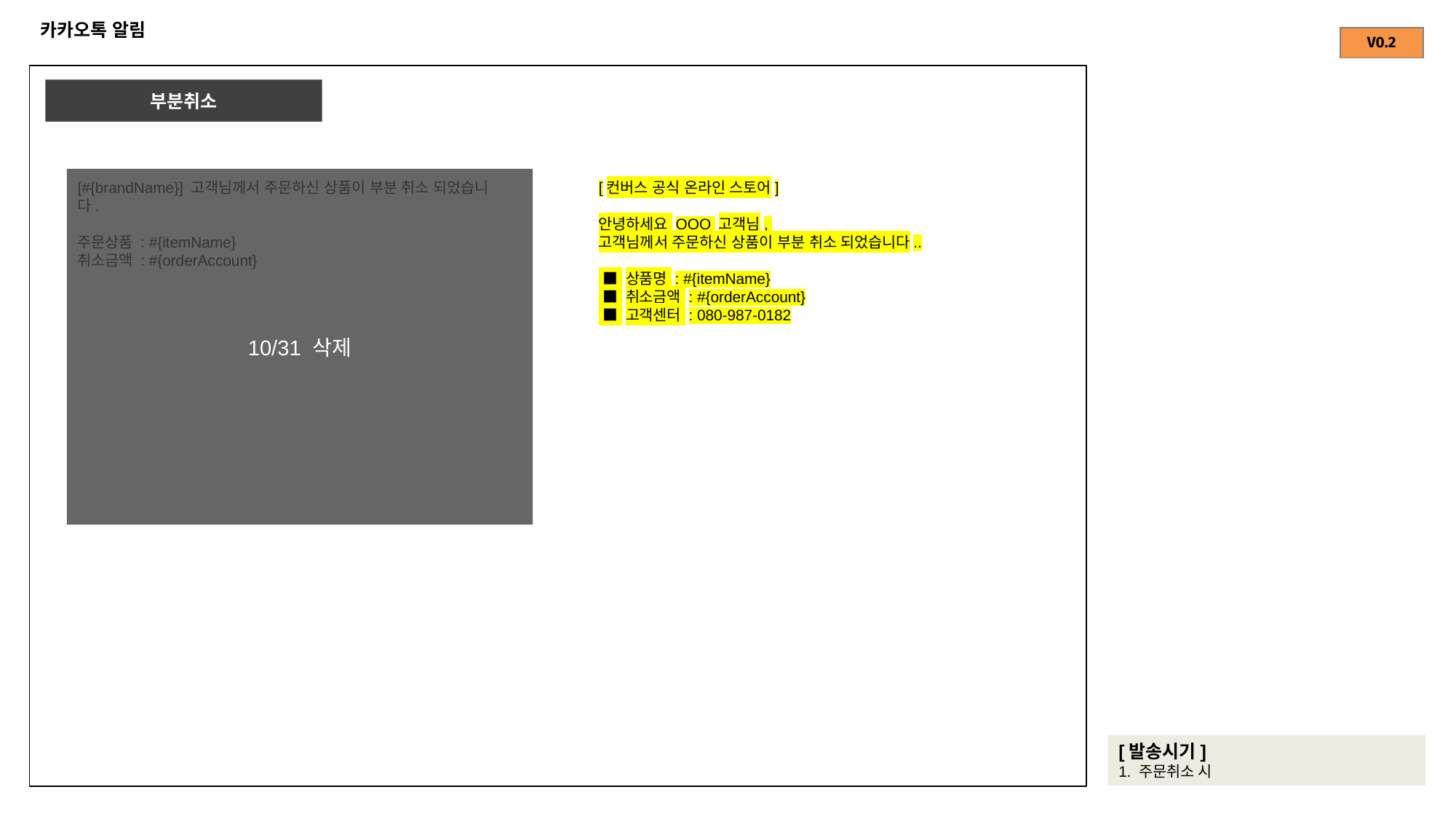

# 카카오톡 알림
| V0.2 |
| --- |

부분취소
10/31 삭제
[#{brandName}] 고객님께서 주문하신 상품이 부분 취소 되었습니다.

주문상품 : #{itemName}
취소금액 : #{orderAccount}
[컨버스 공식 온라인 스토어]

안녕하세요 OOO 고객님,
고객님께서 주문하신 상품이 부분 취소 되었습니다..

 ■ 상품명 : #{itemName}
 ■ 취소금액 : #{orderAccount}
 ■ 고객센터 : 080-987-0182

[발송시기]
1. 주문취소 시